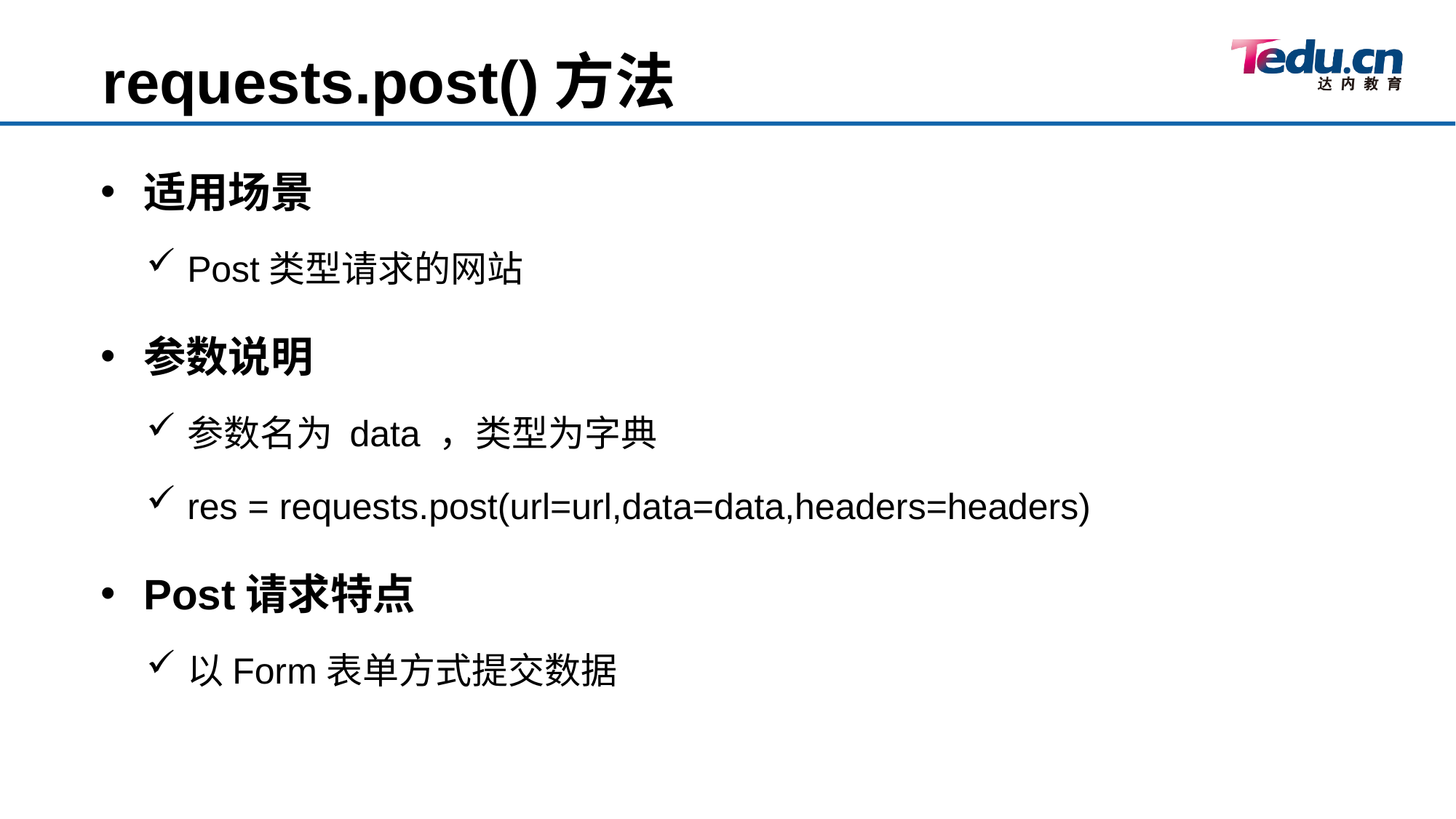

requests.post()方法
适用场景
Post类型请求的网站
参数说明
参数名为 data ，类型为字典
res = requests.post(url=url,data=data,headers=headers)
Post请求特点
以Form表单方式提交数据